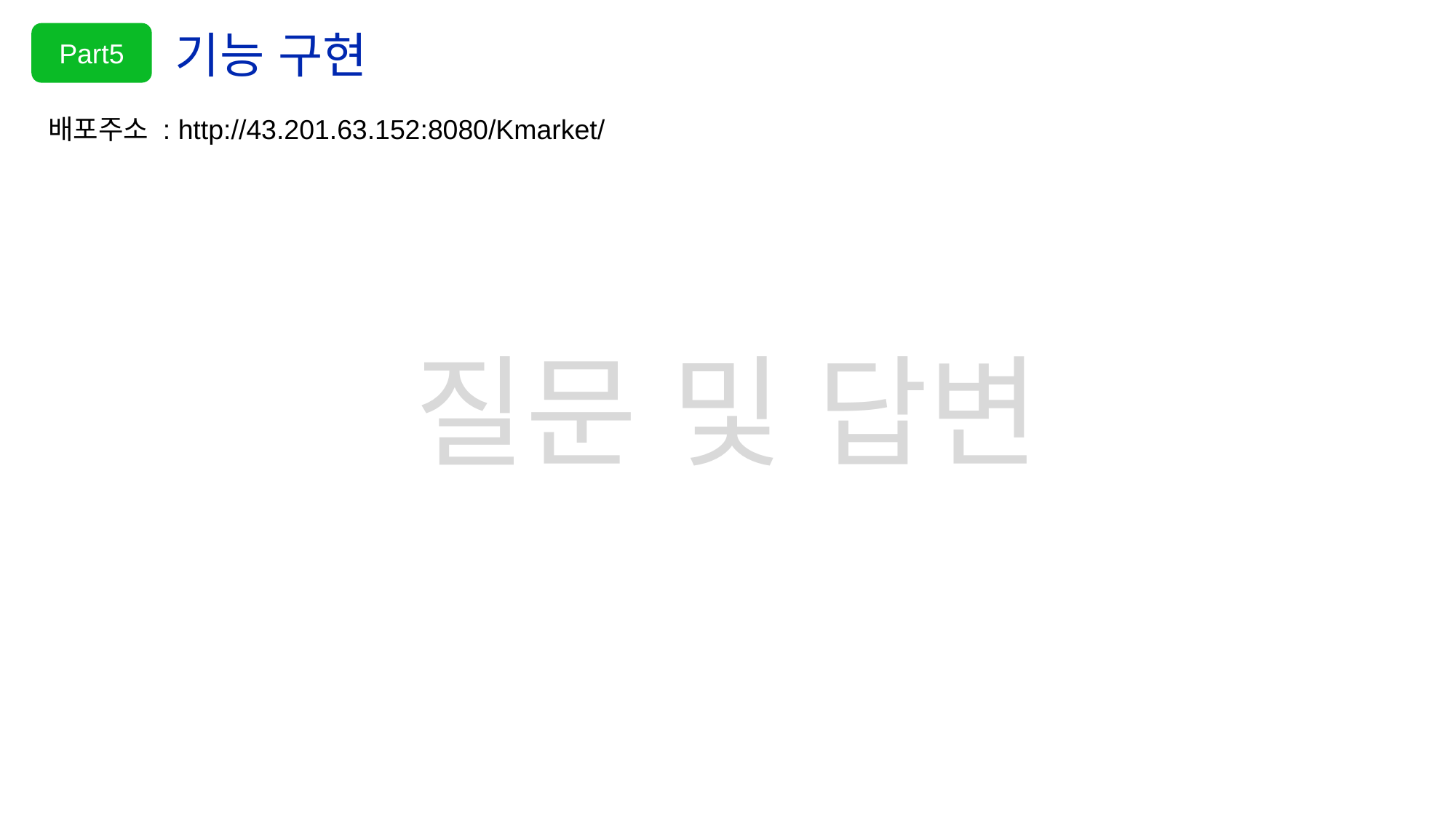

# 기능 구현
Part5
배포주소 : http://43.201.63.152:8080/Kmarket/
질문 및 답변